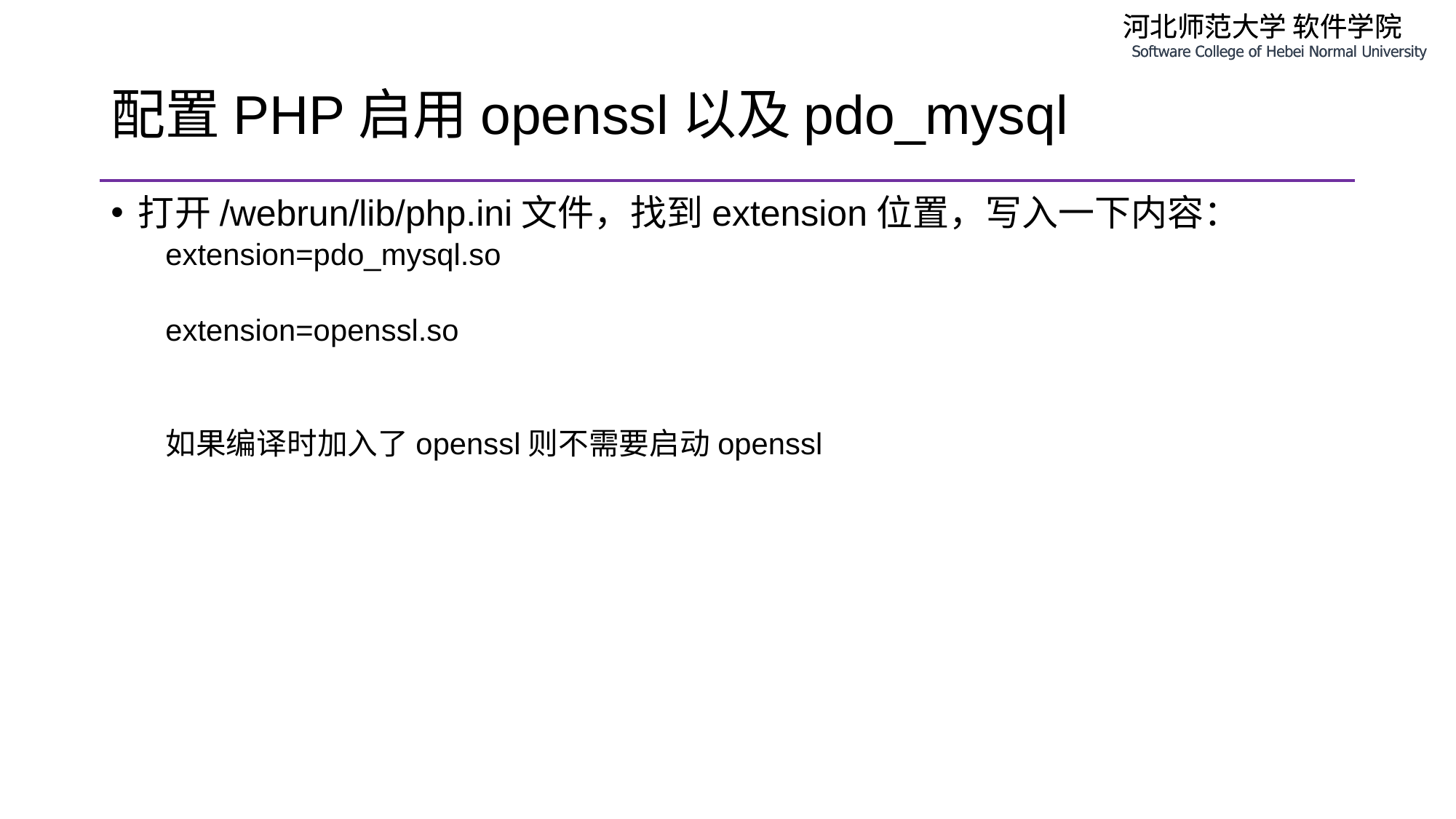

# 配置PHP启用openssl以及pdo_mysql
打开/webrun/lib/php.ini文件，找到extension位置，写入一下内容：
extension=pdo_mysql.so

extension=openssl.so

如果编译时加入了openssl则不需要启动openssl